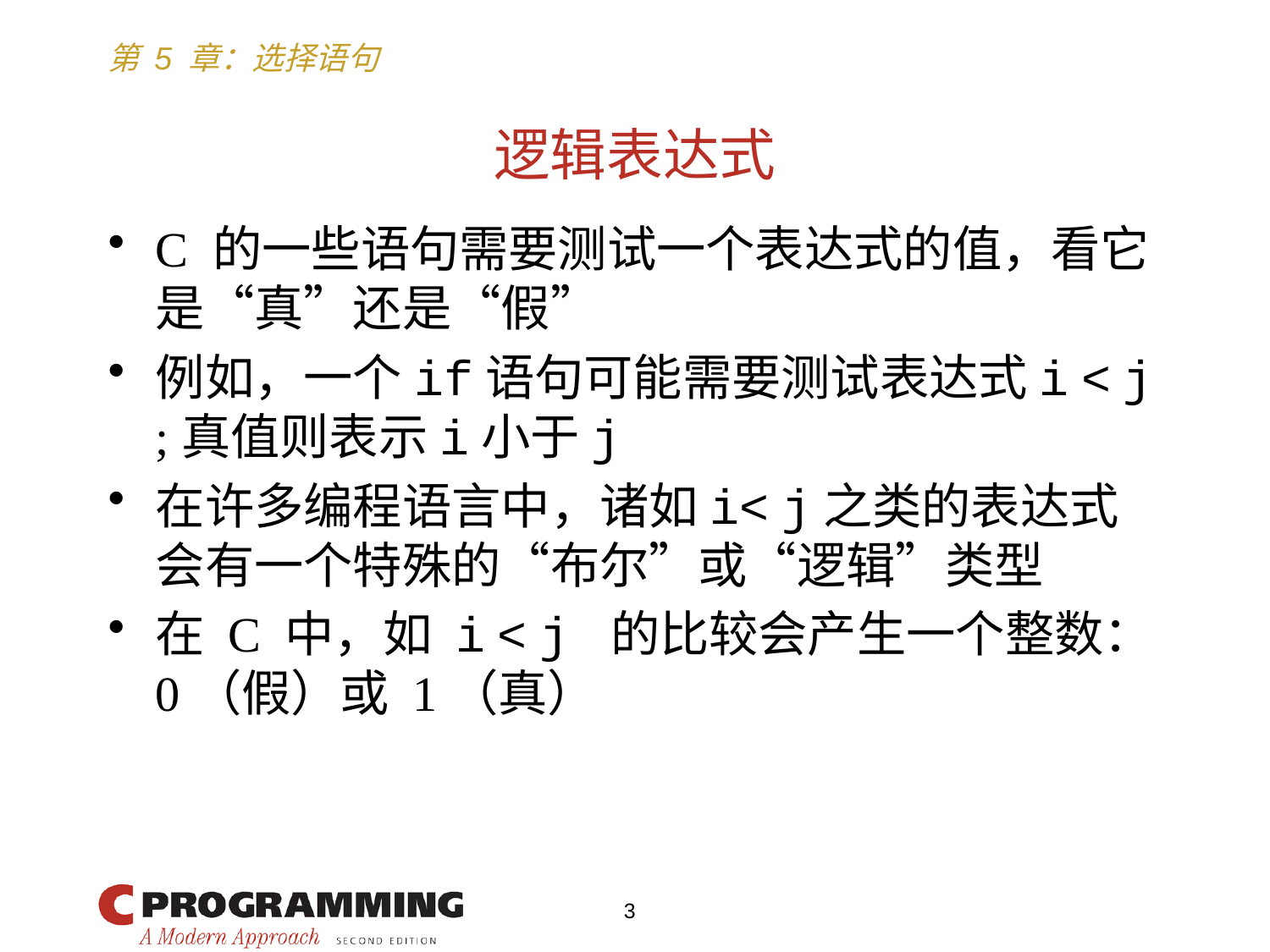

# 逻辑表达式
C 的一些语句需要测试一个表达式的值，看它是“真”还是“假”
例如，一个if语句可能需要测试表达式i < j ;真值则表示i小于j
在许多编程语言中，诸如i< j之类的表达式会有一个特殊的“布尔”或“逻辑”类型
在 C 中，如 i < j 的比较会产生一个整数：0（假）或 1（真）

3